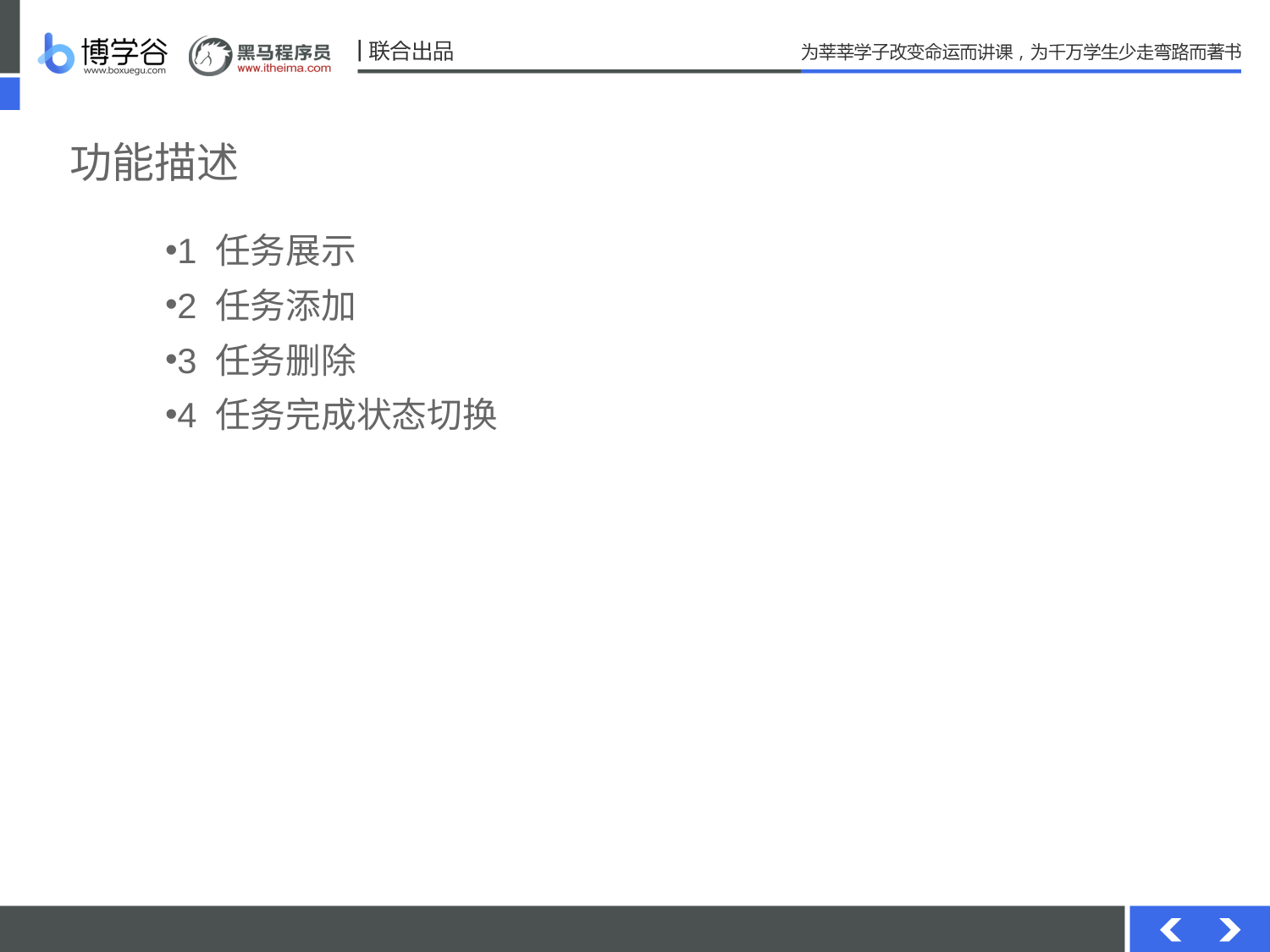

# 功能描述
1 任务展示
2 任务添加
3 任务删除
4 任务完成状态切换